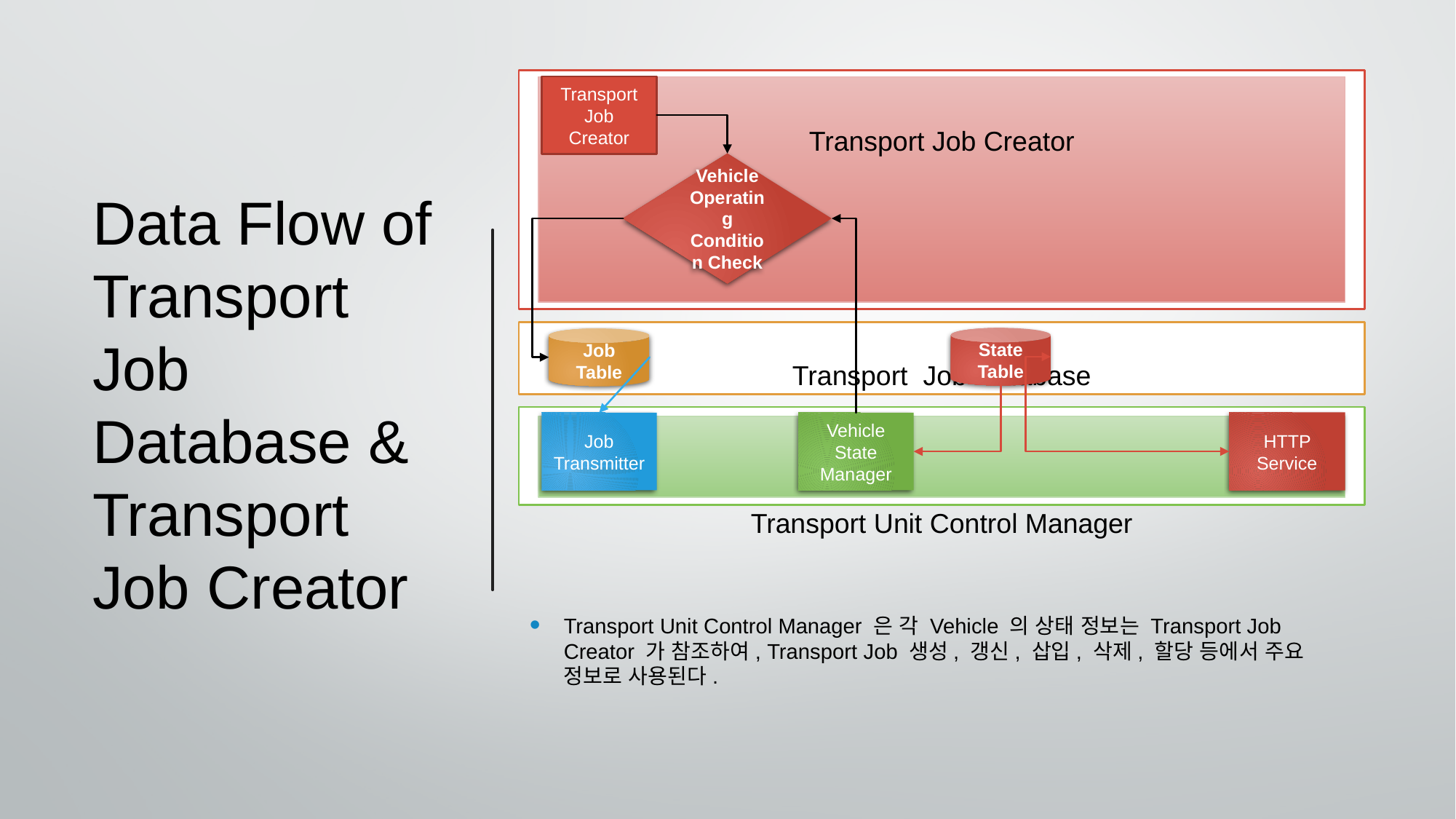

Transport Job
Creator
                                                                                                 Transport Job Creator

# Data Flow of Transport Job Database & Transport Job Creator
Vehicle
Operating
Condition Check
                                                                                               Transport  Job Database
State
Table
Job
Table

HTTP Service
Job
Transmitter
Vehicle State
Manager

Transport Unit Control Manager

Transport Unit Control Manager 은 각 Vehicle 의 상태 정보는 Transport Job Creator 가 참조하여, Transport Job 생성, 갱신, 삽입, 삭제, 할당 등에서 주요 정보로 사용된다.